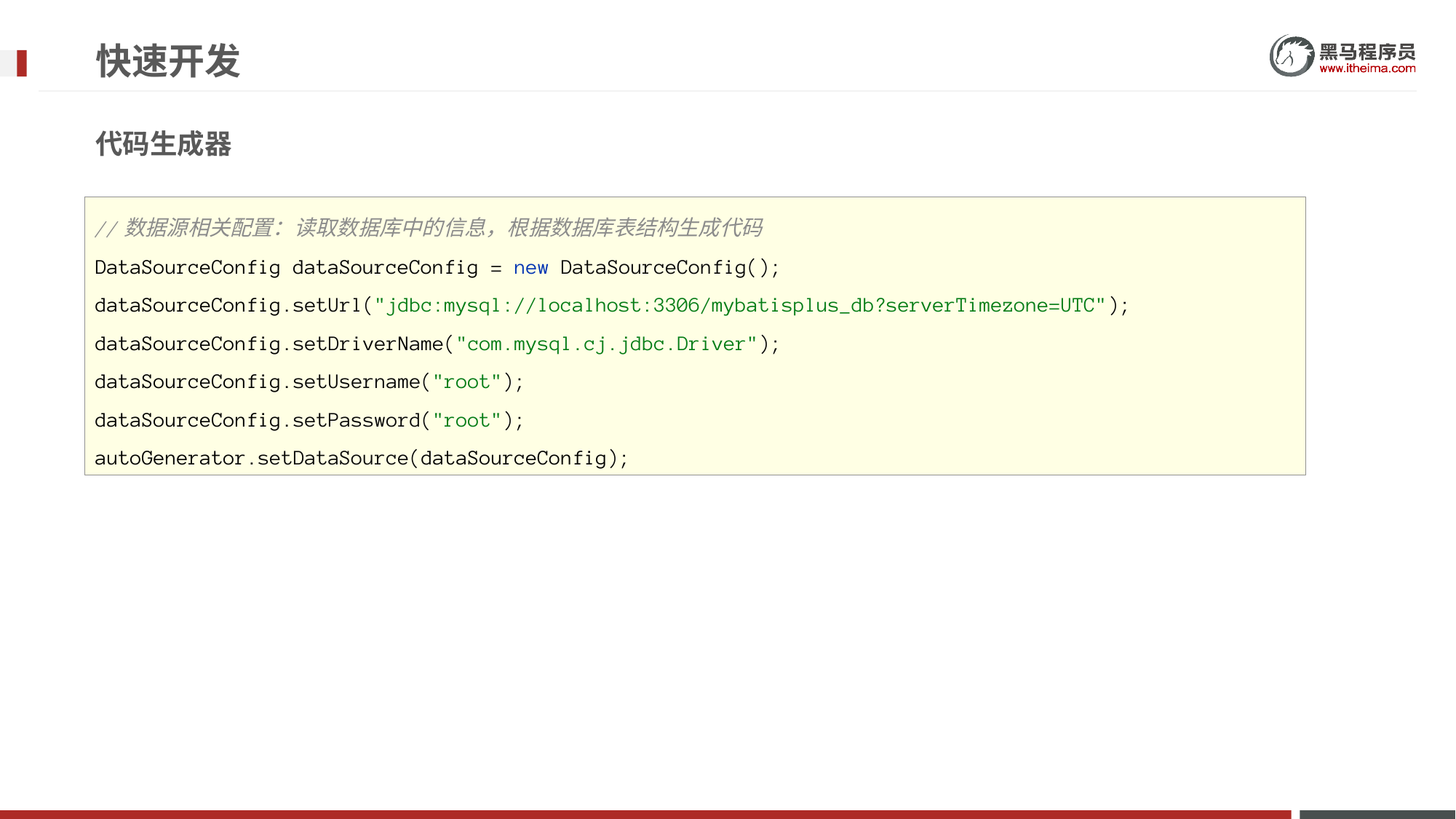

# 快速开发
代码生成器

//数据源相关配置：读取数据库中的信息，根据数据库表结构生成代码
DataSourceConfig dataSourceConfig = new DataSourceConfig();
dataSourceConfig.setUrl("jdbc:mysql://localhost:3306/mybatisplus_db?serverTimezone=UTC");
dataSourceConfig.setDriverName("com.mysql.cj.jdbc.Driver");
dataSourceConfig.setUsername("root");
dataSourceConfig.setPassword("root");
autoGenerator.setDataSource(dataSourceConfig);